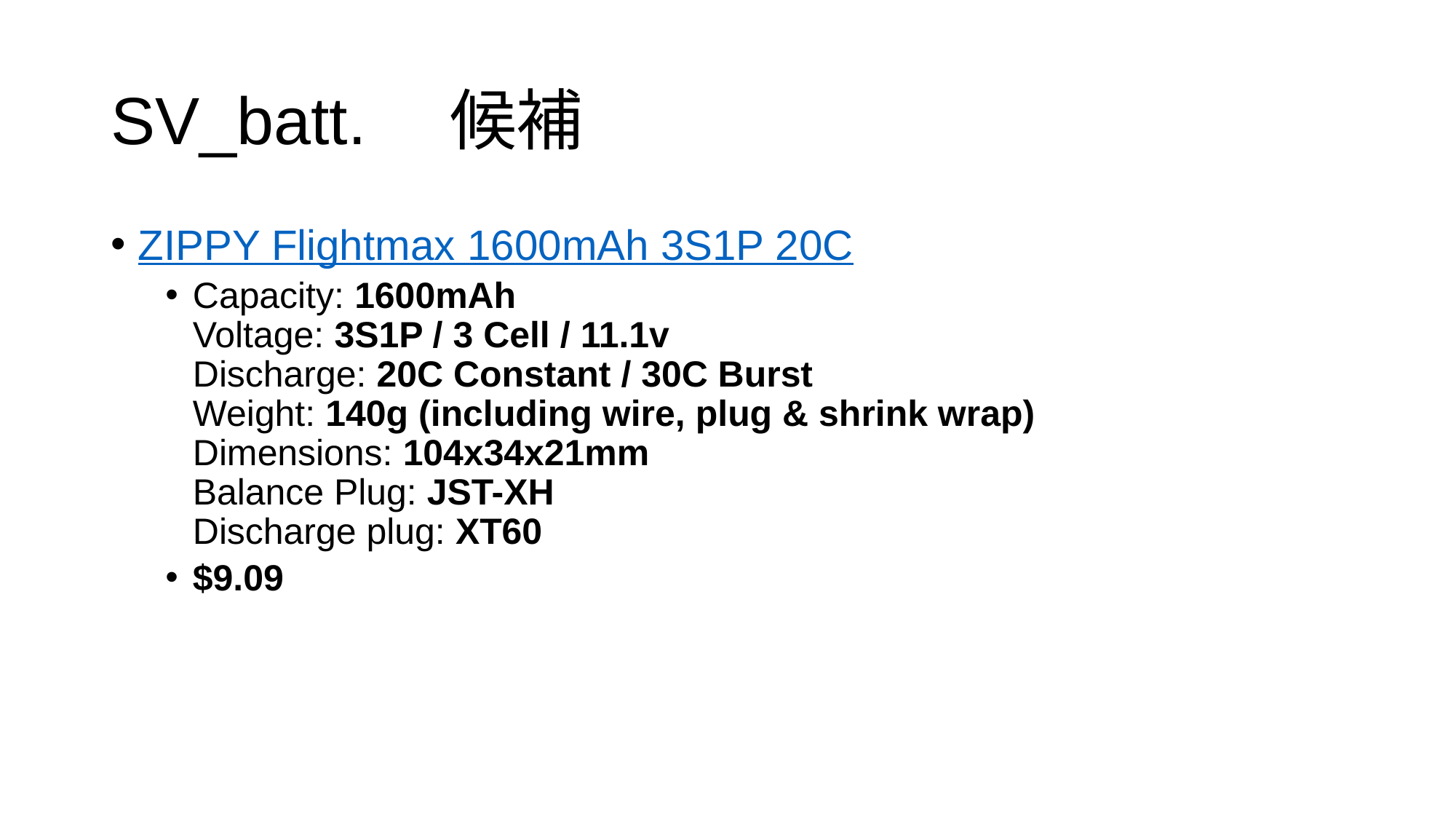

# SV_batt.　候補
ZIPPY Flightmax 1600mAh 3S1P 20C
Capacity: 1600mAh
Voltage: 3S1P / 3 Cell / 11.1v
Discharge: 20C Constant / 30C Burst
Weight: 140g (including wire, plug & shrink wrap)
Dimensions: 104x34x21mm
Balance Plug: JST-XH
Discharge plug: XT60
$9.09